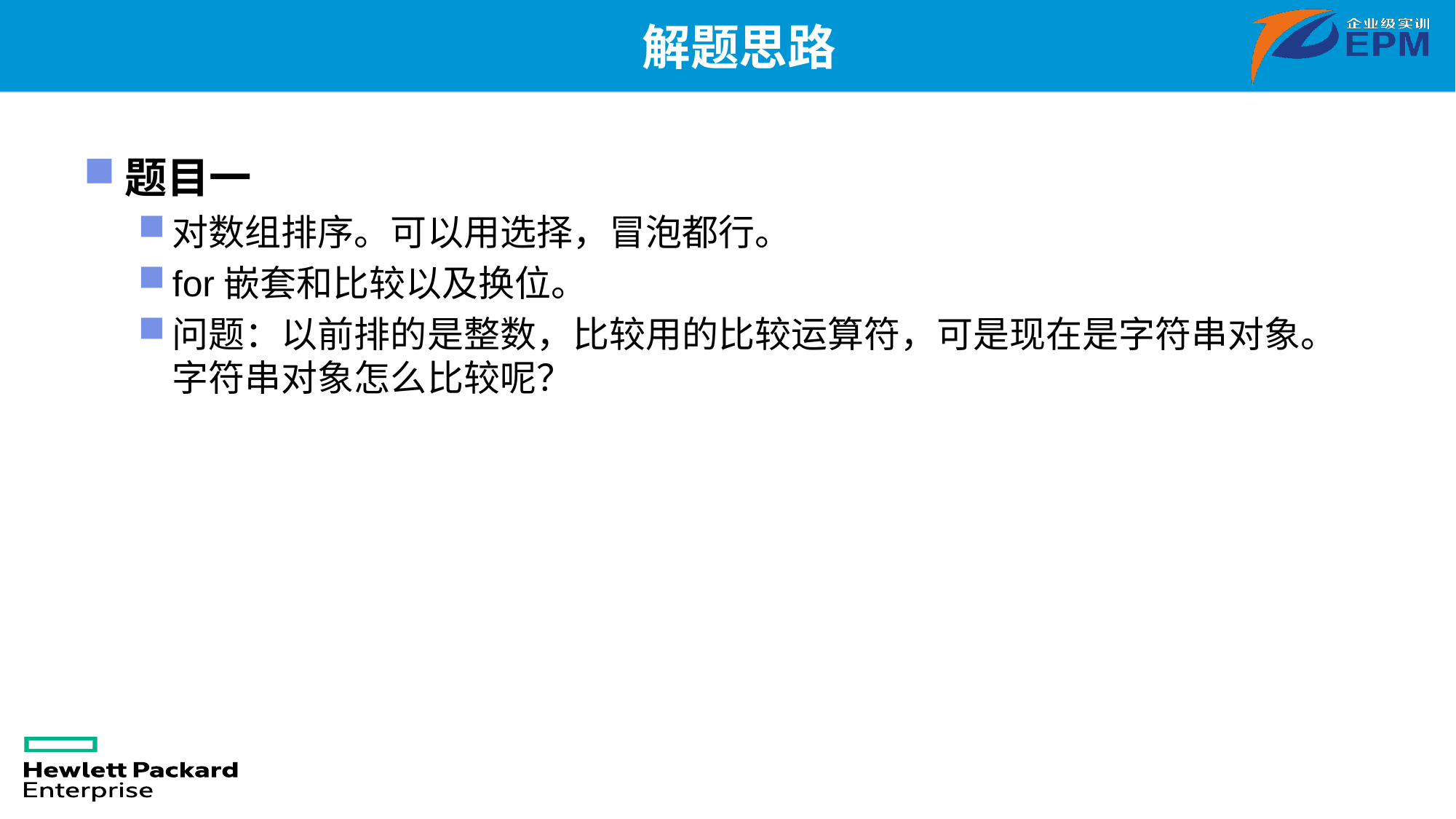

# 解题思路
题目一
对数组排序。可以用选择，冒泡都行。
for嵌套和比较以及换位。
问题：以前排的是整数，比较用的比较运算符，可是现在是字符串对象。字符串对象怎么比较呢？